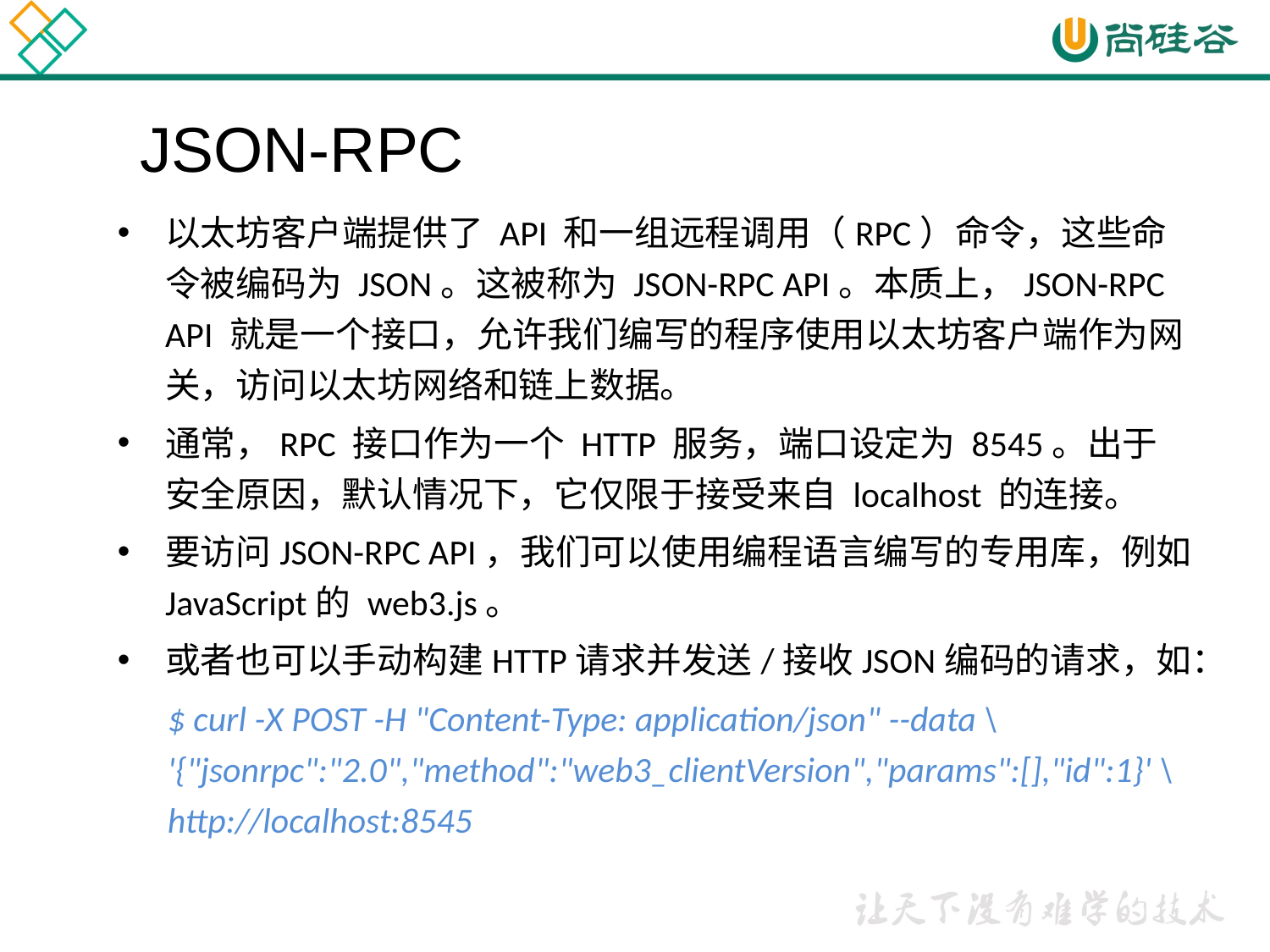

# JSON-RPC
以太坊客户端提供了 API 和一组远程调用（RPC）命令，这些命令被编码为 JSON。这被称为 JSON-RPC API。本质上，JSON-RPC API 就是一个接口，允许我们编写的程序使用以太坊客户端作为网关，访问以太坊网络和链上数据。
通常，RPC 接口作为一个 HTTP 服务，端口设定为 8545。出于安全原因，默认情况下，它仅限于接受来自 localhost 的连接。
要访问JSON-RPC API，我们可以使用编程语言编写的专用库，例如JavaScript的 web3.js。
或者也可以手动构建HTTP请求并发送/接收JSON编码的请求，如：
$ curl -X POST -H "Content-Type: application/json" --data \ '{"jsonrpc":"2.0","method":"web3_clientVersion","params":[],"id":1}' \ http://localhost:8545